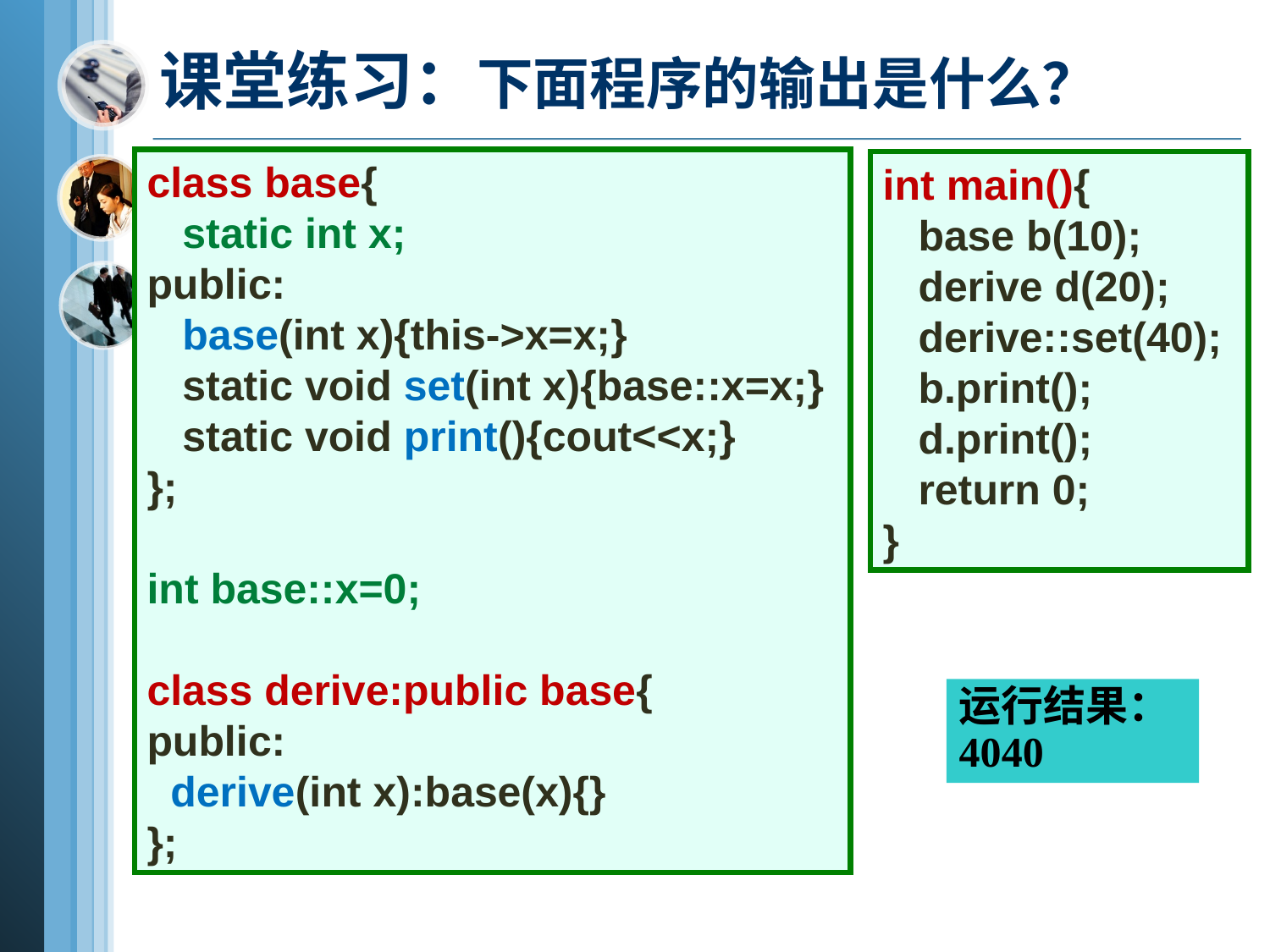

# 课堂练习：下面程序的输出是什么？
class base{
   static int x;
public:
   base(int x){this->x=x;}
   static void set(int x){base::x=x;}
   static void print(){cout<<x;}
};

int base::x=0;

class derive:public base{
public:
  derive(int x):base(x){}
};
int main(){
   base b(10);
   derive d(20);
   derive::set(40);
   b.print();
   d.print();
   return 0;
}
运行结果：
4040